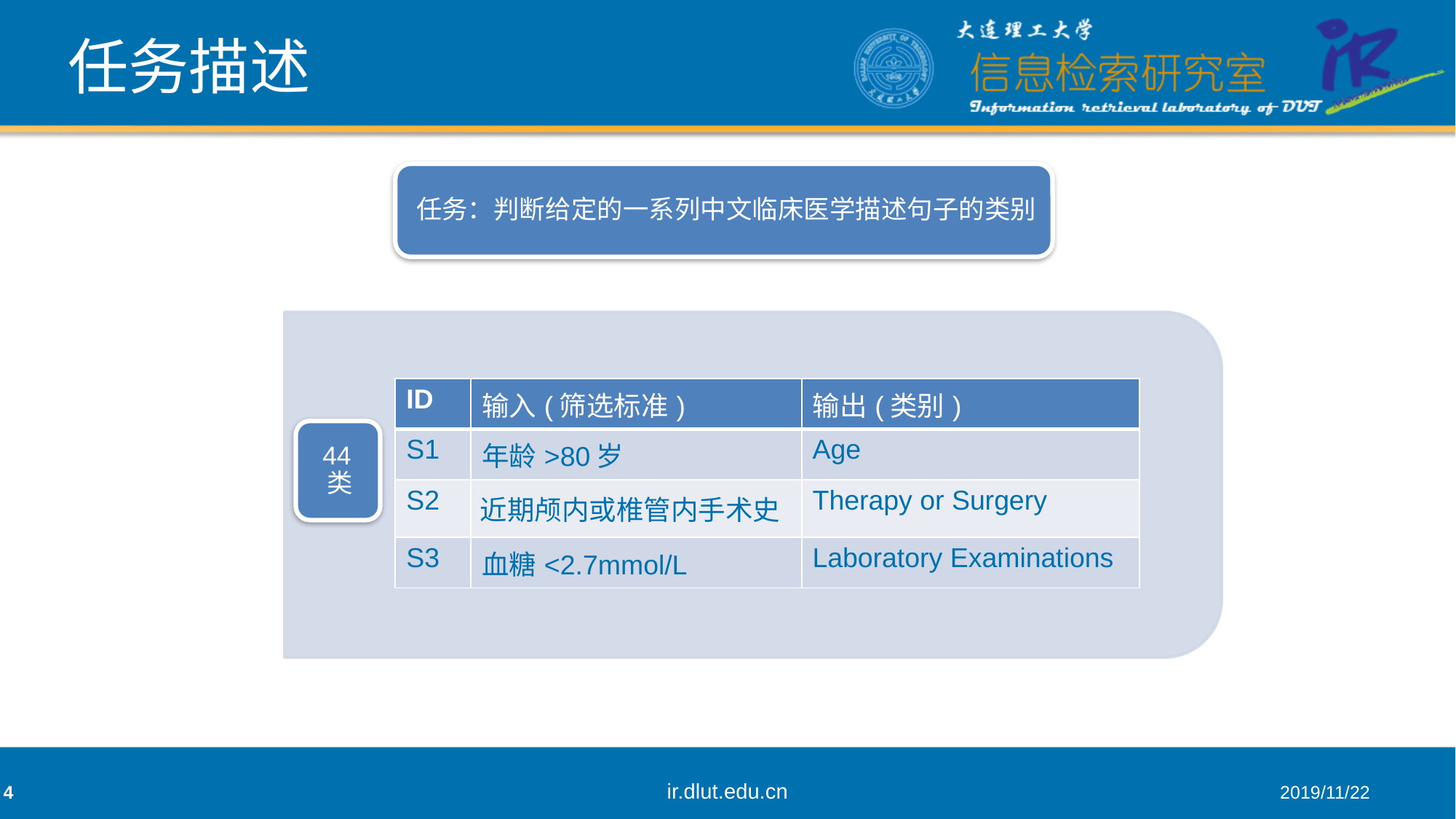

# 任务描述
任务：判断给定的一系列中文临床医学描述句子的类别

44类
| ID | 输入(筛选标准) | 输出(类别) |
| --- | --- | --- |
| S1 | 年龄>80岁 | Age |
| S2 | 近期颅内或椎管内手术史 | Therapy or Surgery |
| S3 | 血糖<2.7mmol/L | Laboratory Examinations |